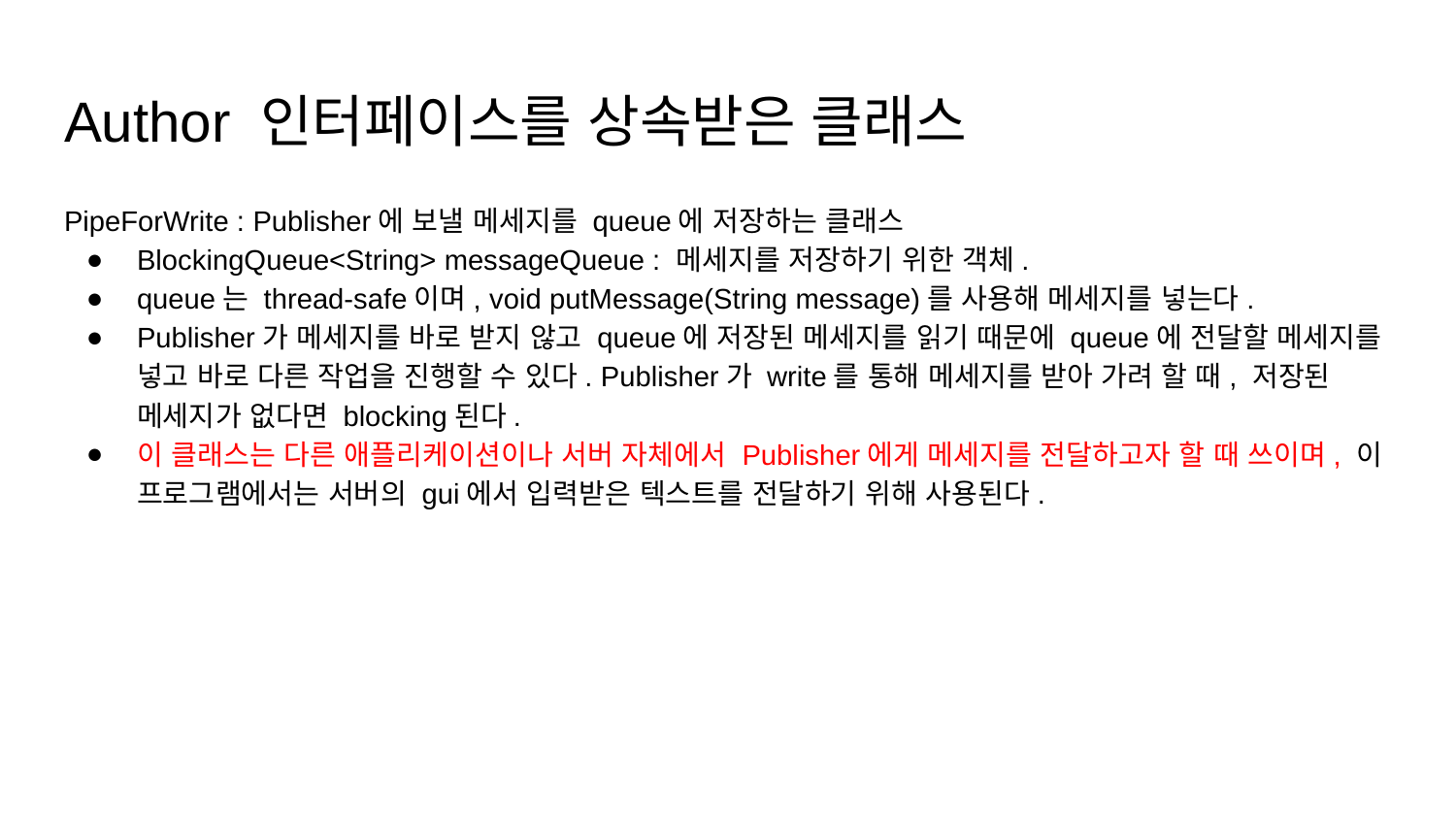

# Author 인터페이스를 상속받은 클래스
PipeForWrite : Publisher에 보낼 메세지를 queue에 저장하는 클래스
BlockingQueue<String> messageQueue : 메세지를 저장하기 위한 객체.
queue는 thread-safe이며, void putMessage(String message)를 사용해 메세지를 넣는다.
Publisher가 메세지를 바로 받지 않고 queue에 저장된 메세지를 읽기 때문에 queue에 전달할 메세지를 넣고 바로 다른 작업을 진행할 수 있다. Publisher가 write를 통해 메세지를 받아 가려 할 때, 저장된 메세지가 없다면 blocking된다.
이 클래스는 다른 애플리케이션이나 서버 자체에서 Publisher에게 메세지를 전달하고자 할 때 쓰이며, 이 프로그램에서는 서버의 gui에서 입력받은 텍스트를 전달하기 위해 사용된다.